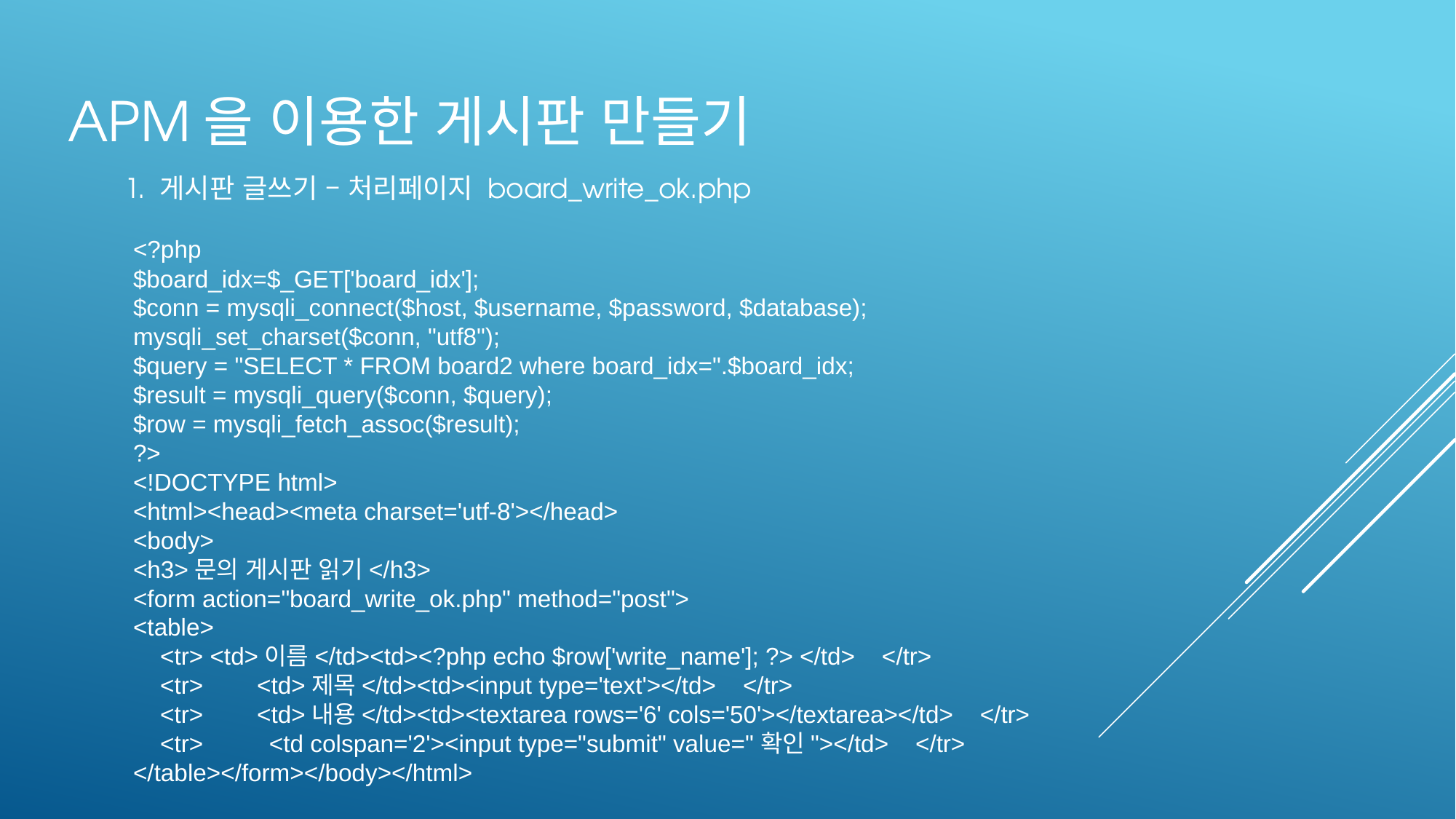

APM을 이용한 게시판 만들기
1. 게시판 글쓰기 – 처리페이지 board_write_ok.php
<?php
$board_idx=$_GET['board_idx'];
$conn = mysqli_connect($host, $username, $password, $database);
mysqli_set_charset($conn, "utf8");
$query = "SELECT * FROM board2 where board_idx=".$board_idx;
$result = mysqli_query($conn, $query);
$row = mysqli_fetch_assoc($result);
?>
<!DOCTYPE html>
<html><head><meta charset='utf-8'></head>
<body>
<h3>문의 게시판 읽기</h3>
<form action="board_write_ok.php" method="post">
<table>
    <tr> <td>이름</td><td><?php echo $row['write_name']; ?> </td>    </tr>
    <tr>        <td>제목</td><td><input type='text'></td>    </tr>
    <tr>        <td>내용</td><td><textarea rows='6' cols='50'></textarea></td>    </tr>
    <tr>	    <td colspan='2'><input type="submit" value="확인"></td>    </tr>
</table></form></body></html>